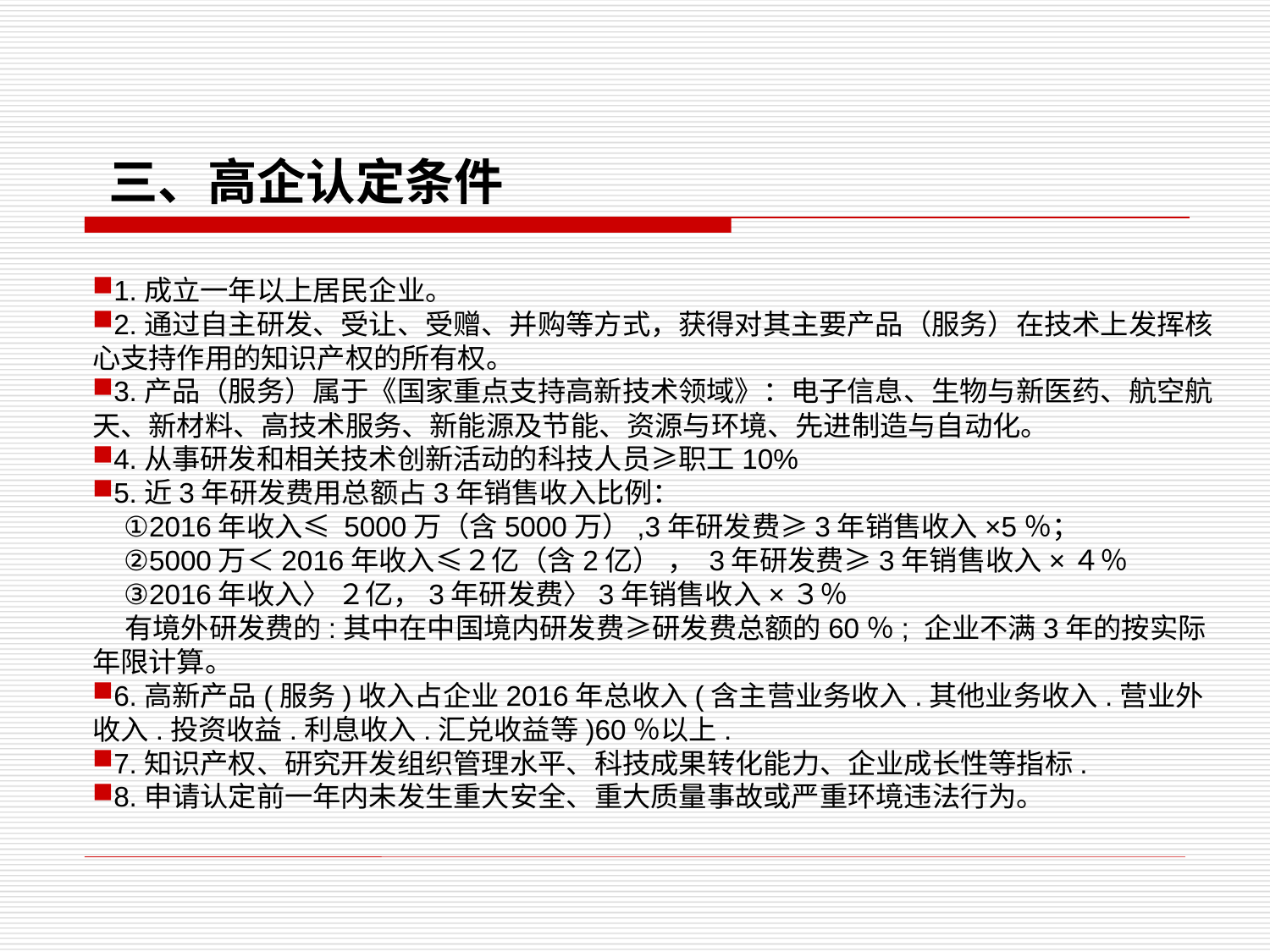

三、高企认定条件
1.成立一年以上居民企业。
2.通过自主研发、受让、受赠、并购等方式，获得对其主要产品（服务）在技术上发挥核心支持作用的知识产权的所有权。
3.产品（服务）属于《国家重点支持高新技术领域》：电子信息、生物与新医药、航空航天、新材料、高技术服务、新能源及节能、资源与环境、先进制造与自动化。
4.从事研发和相关技术创新活动的科技人员≥职工10%
5.近3年研发费用总额占3年销售收入比例：
    ①2016年收入≤ 5000万（含5000万）,3年研发费≥3年销售收入×5％；
    ②5000万＜2016年收入≤２亿（含2亿） ， 3年研发费≥3年销售收入×４％
    ③2016年收入〉 ２亿，3年研发费〉3年销售收入×３％
    有境外研发费的:其中在中国境内研发费≥研发费总额的60％; 企业不满3年的按实际年限计算。
6.高新产品(服务)收入占企业2016年总收入(含主营业务收入.其他业务收入.营业外收入.投资收益.利息收入.汇兑收益等)60％以上.
7.知识产权、研究开发组织管理水平、科技成果转化能力、企业成长性等指标.
8.申请认定前一年内未发生重大安全、重大质量事故或严重环境违法行为。